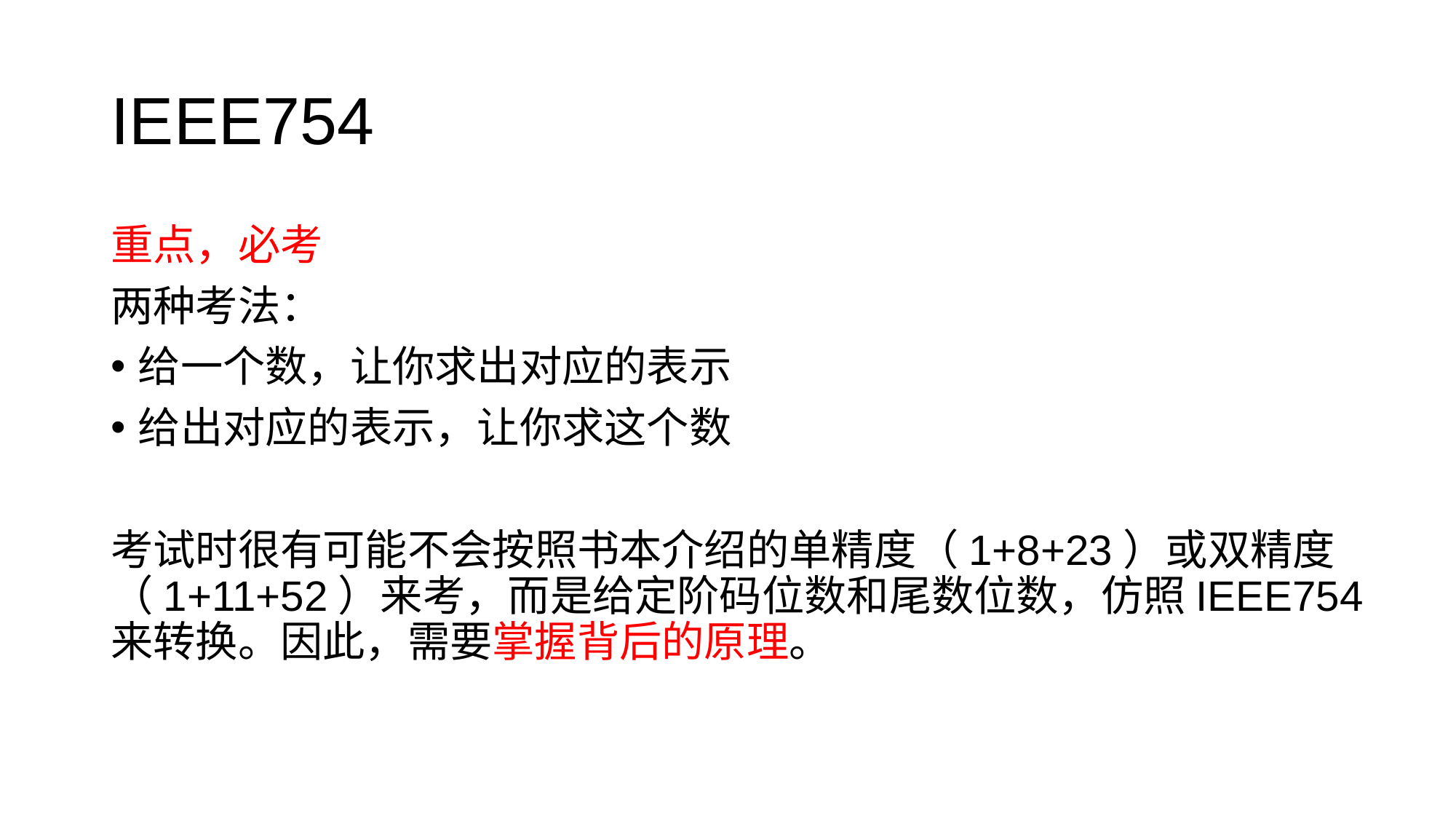

# IEEE754
重点，必考
两种考法：
给一个数，让你求出对应的表示
给出对应的表示，让你求这个数

考试时很有可能不会按照书本介绍的单精度（1+8+23）或双精度（1+11+52）来考，而是给定阶码位数和尾数位数，仿照IEEE754来转换。因此，需要掌握背后的原理。